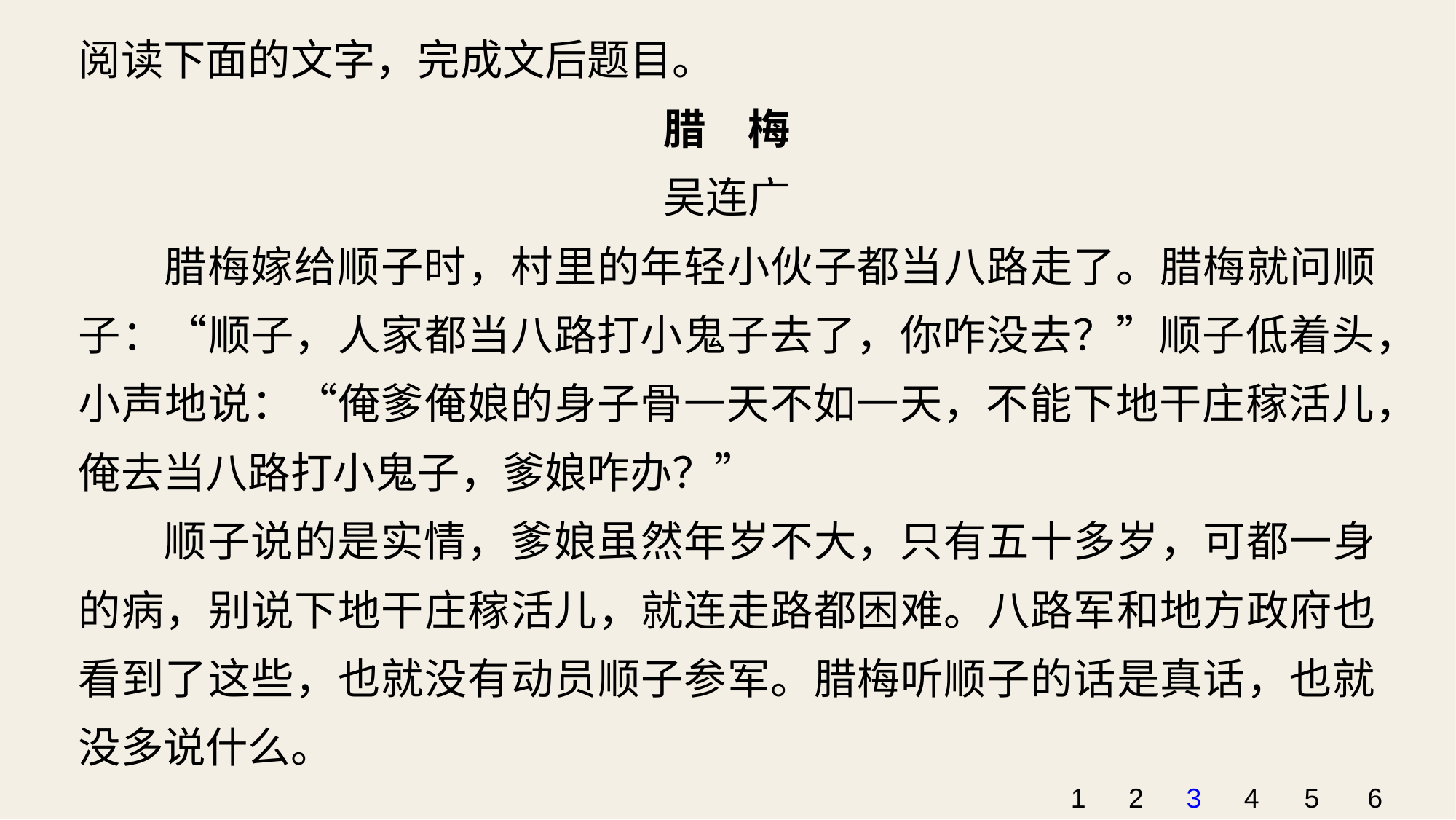

阅读下面的文字，完成文后题目。
腊　梅
吴连广
腊梅嫁给顺子时，村里的年轻小伙子都当八路走了。腊梅就问顺子：“顺子，人家都当八路打小鬼子去了，你咋没去？”顺子低着头，小声地说：“俺爹俺娘的身子骨一天不如一天，不能下地干庄稼活儿，俺去当八路打小鬼子，爹娘咋办？”
顺子说的是实情，爹娘虽然年岁不大，只有五十多岁，可都一身的病，别说下地干庄稼活儿，就连走路都困难。八路军和地方政府也看到了这些，也就没有动员顺子参军。腊梅听顺子的话是真话，也就没多说什么。
1
2
3
4
5
6